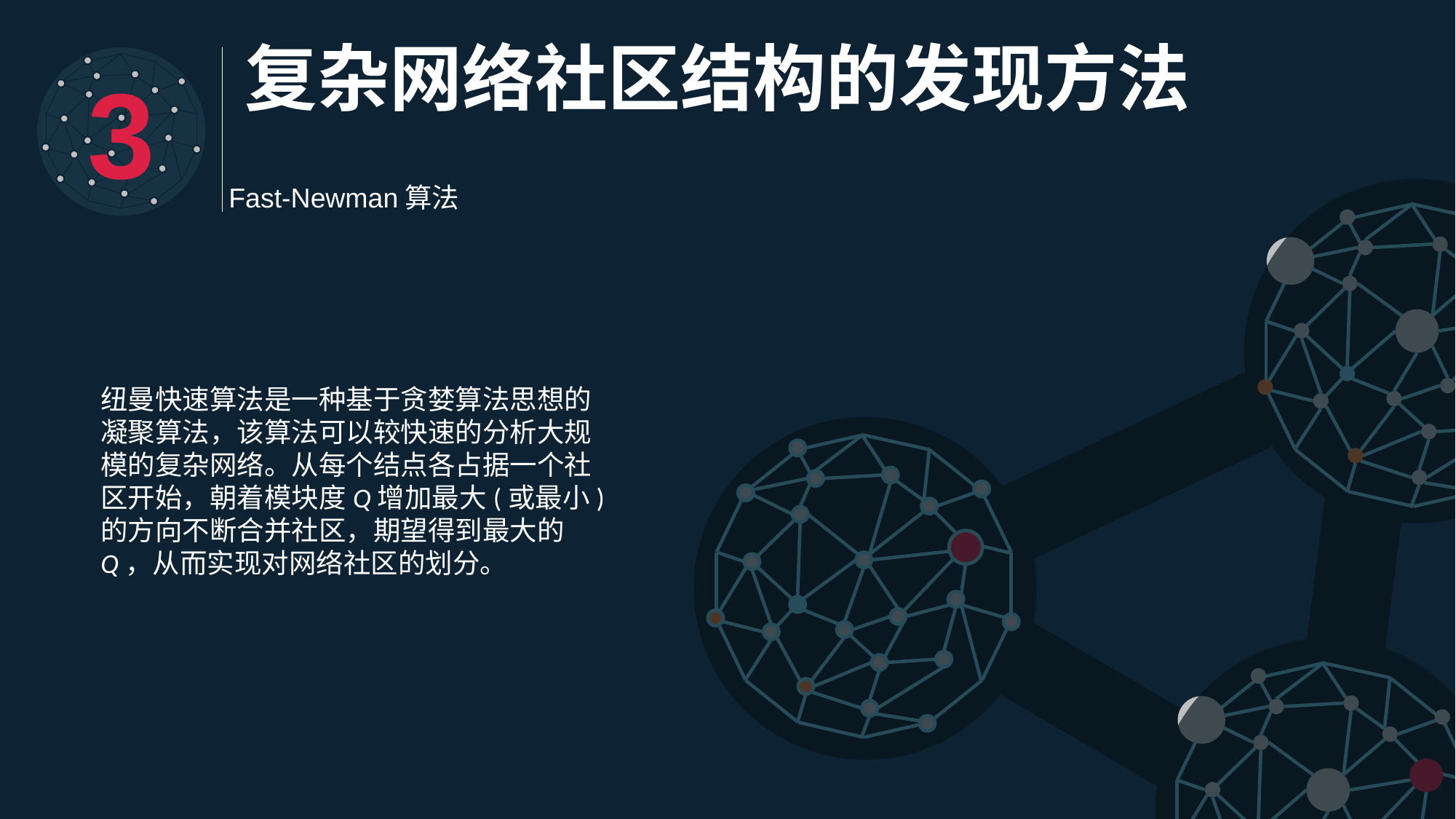

复杂网络社区结构的发现方法

3
Fast-Newman算法

纽曼快速算法是一种基于贪婪算法思想的凝聚算法，该算法可以较快速的分析大规模的复杂网络。从每个结点各占据一个社区开始，朝着模块度Q增加最大(或最小)的方向不断合并社区，期望得到最大的Q，从而实现对网络社区的划分。